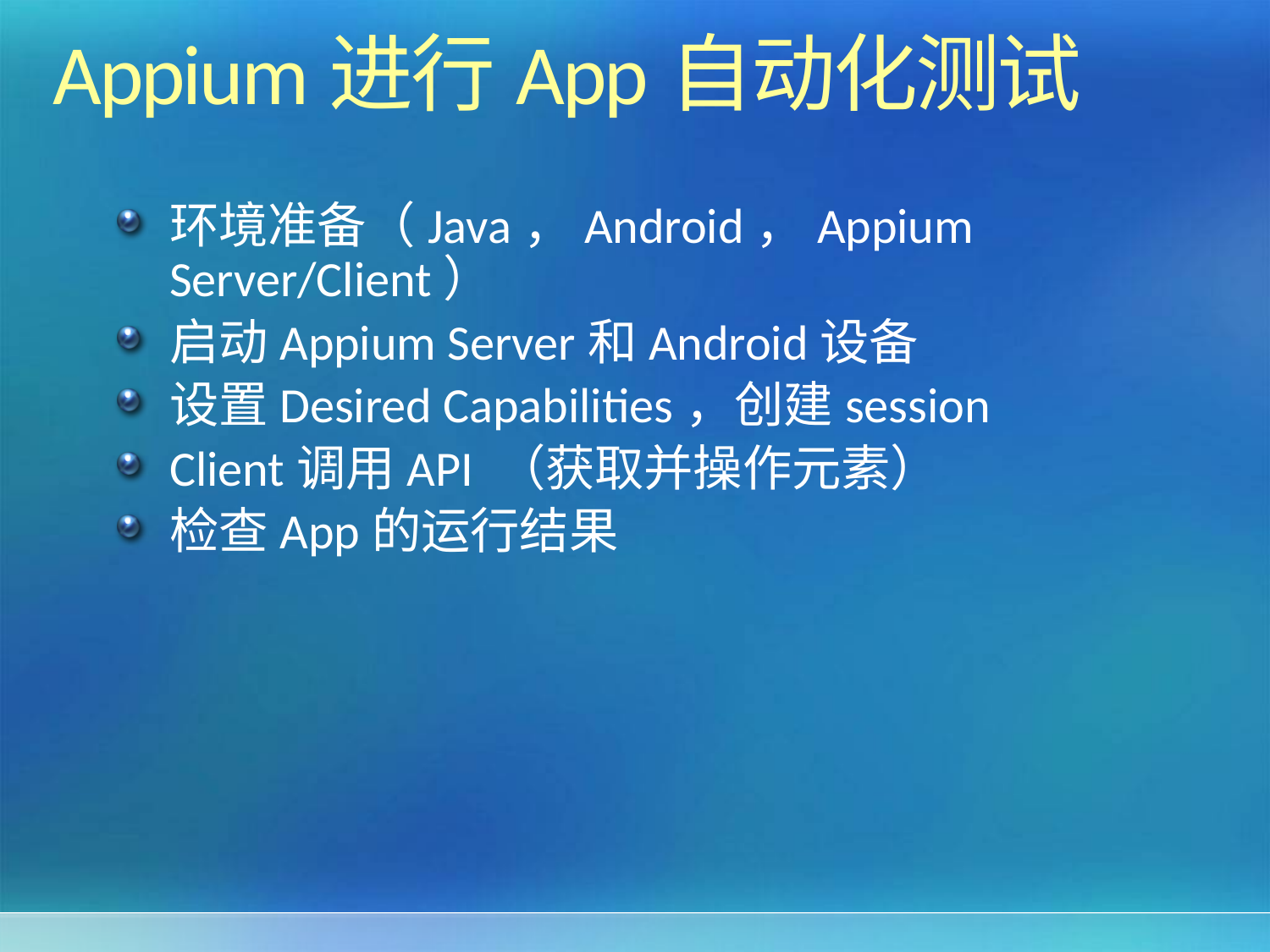

# Appium进行App自动化测试
环境准备（Java，Android，Appium Server/Client）
启动Appium Server和Android设备
设置Desired Capabilities，创建session
Client调用API （获取并操作元素）
检查App的运行结果